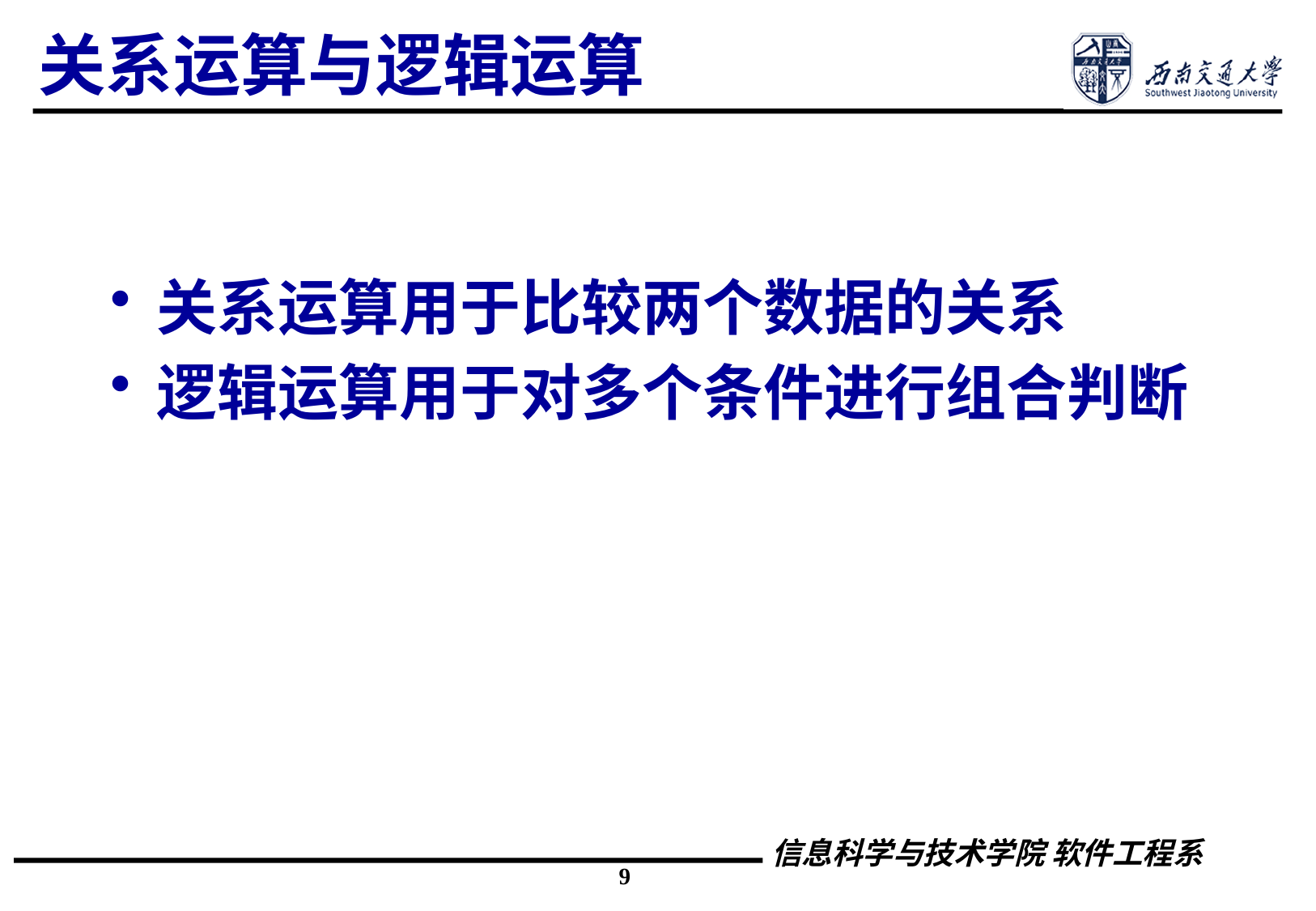

# 关系运算与逻辑运算
关系运算用于比较两个数据的关系
逻辑运算用于对多个条件进行组合判断
9